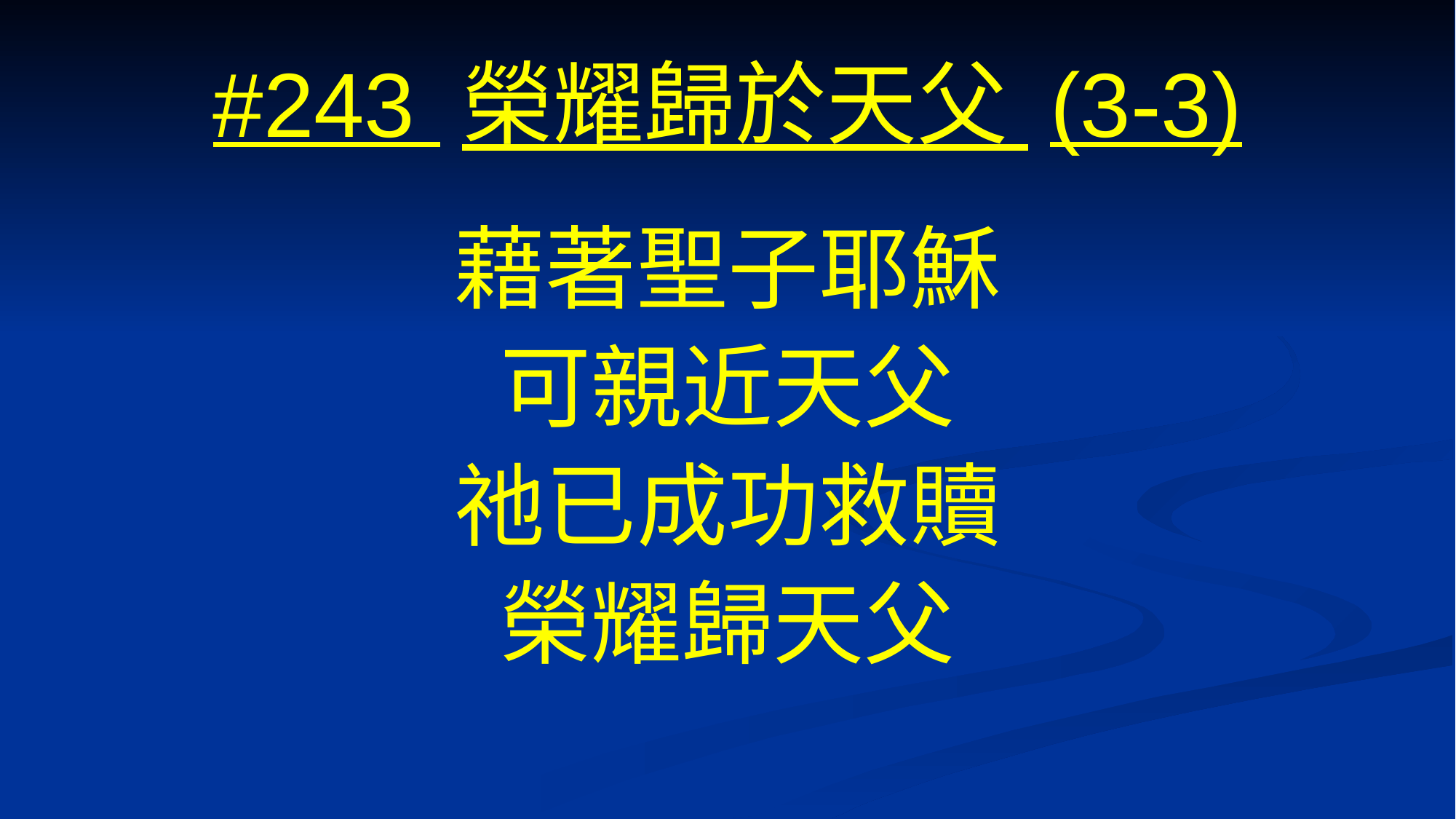

# #243 榮耀歸於天父 (3-3)
藉著聖子耶穌
可親近天父
祂已成功救贖
榮耀歸天父